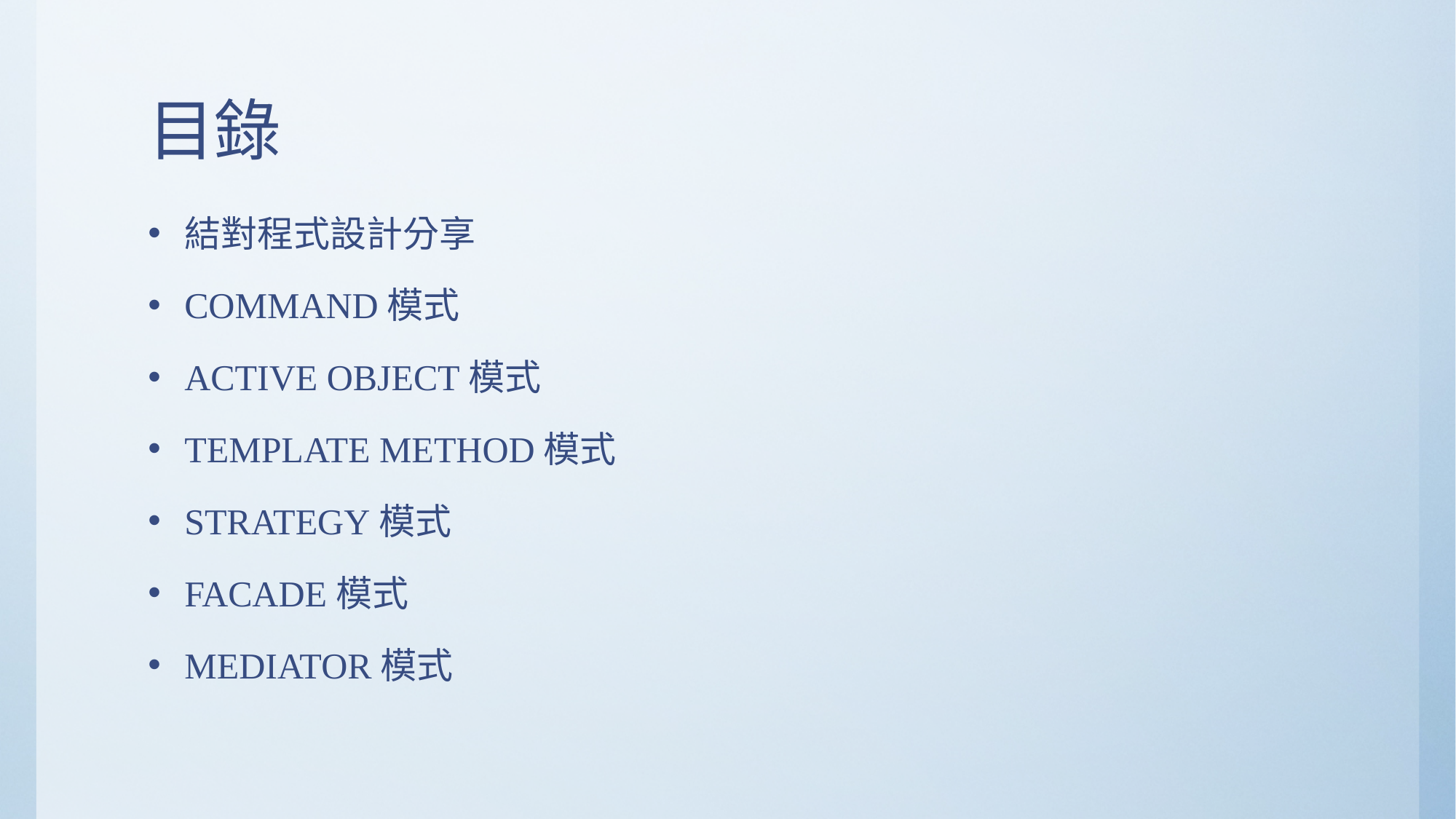

# 目錄
結對程式設計分享
COMMAND模式
ACTIVE OBJECT模式
TEMPLATE METHOD模式
STRATEGY模式
FACADE模式
MEDIATOR模式